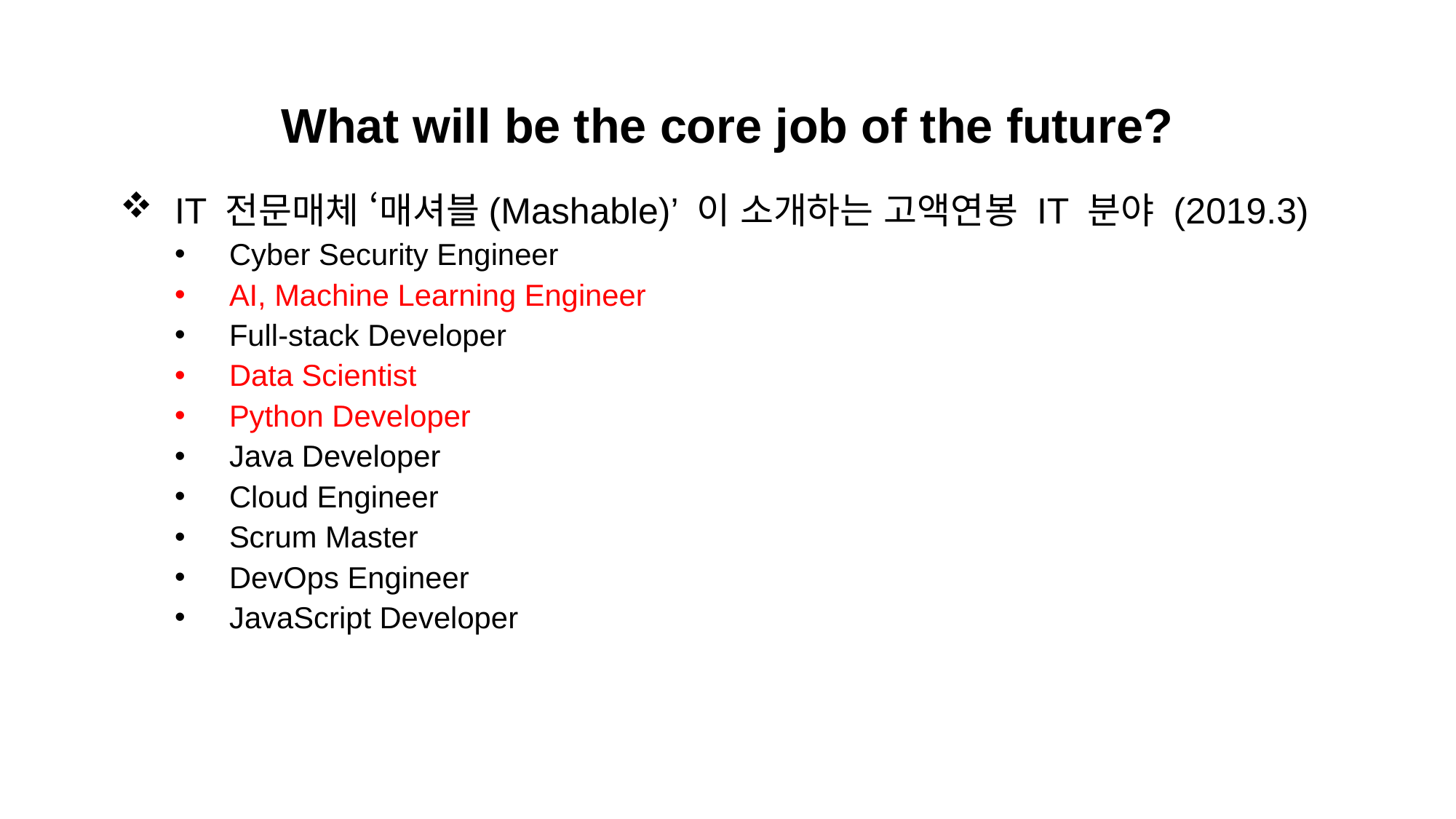

# What will be the core job of the future?
IT 전문매체 ‘매셔블(Mashable)’ 이 소개하는 고액연봉 IT 분야 (2019.3)
Cyber Security Engineer
AI, Machine Learning Engineer
Full-stack Developer
Data Scientist
Python Developer
Java Developer
Cloud Engineer
Scrum Master
DevOps Engineer
JavaScript Developer